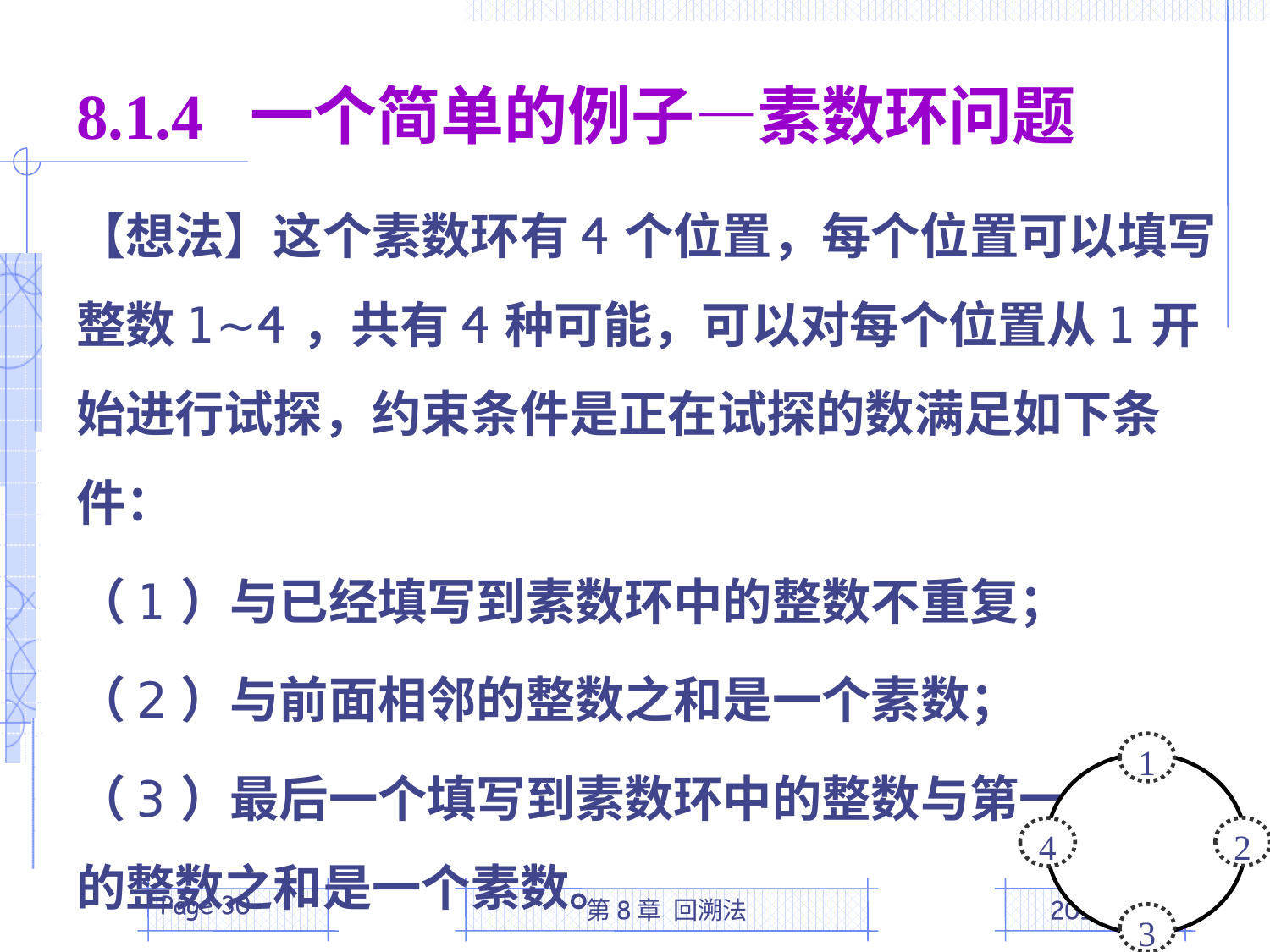

# 8.1.4  一个简单的例子—素数环问题
【想法】这个素数环有4个位置，每个位置可以填写整数1~4，共有4种可能，可以对每个位置从1开始进行试探，约束条件是正在试探的数满足如下条件：
（1）与已经填写到素数环中的整数不重复；
（2）与前面相邻的整数之和是一个素数；
（3）最后一个填写到素数环中的整数与第一个填写的整数之和是一个素数。

1

2
4
3
Page 30
第8章  回溯法
2016/5/12